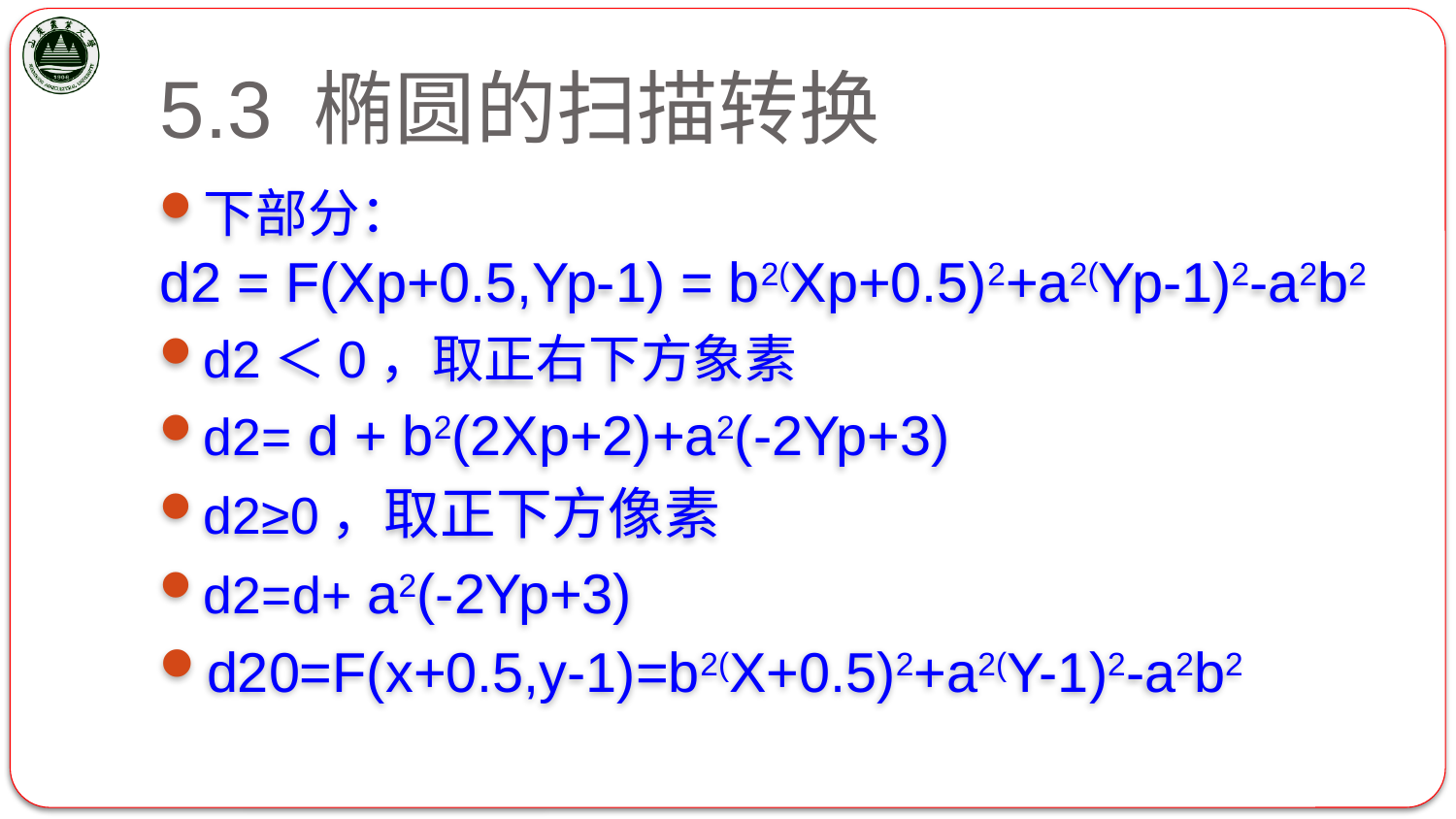

# 5.3 椭圆的扫描转换
下部分：
d2 = F(Xp+0.5,Yp-1) = b2(Xp+0.5)2+a2(Yp-1)2-a2b2
d2＜0，取正右下方象素
d2= d + b2(2Xp+2)+a2(-2Yp+3)
d2≥0，取正下方像素
d2=d+ a2(-2Yp+3)
d20=F(x+0.5,y-1)=b2(X+0.5)2+a2(Y-1)2-a2b2